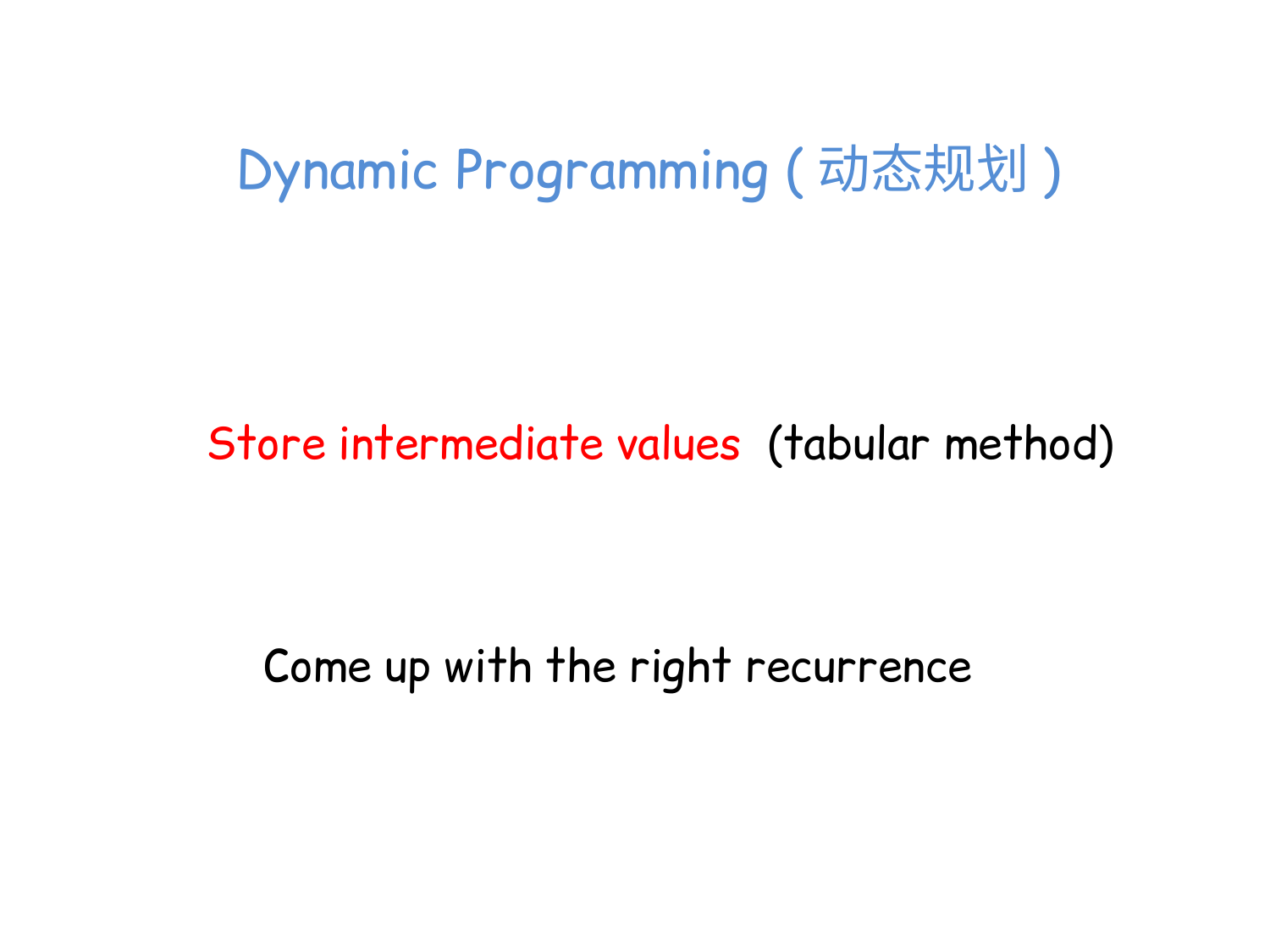

# Dynamic Programming (动态规划)
Store intermediate values  (tabular method)
Come up with the right recurrence